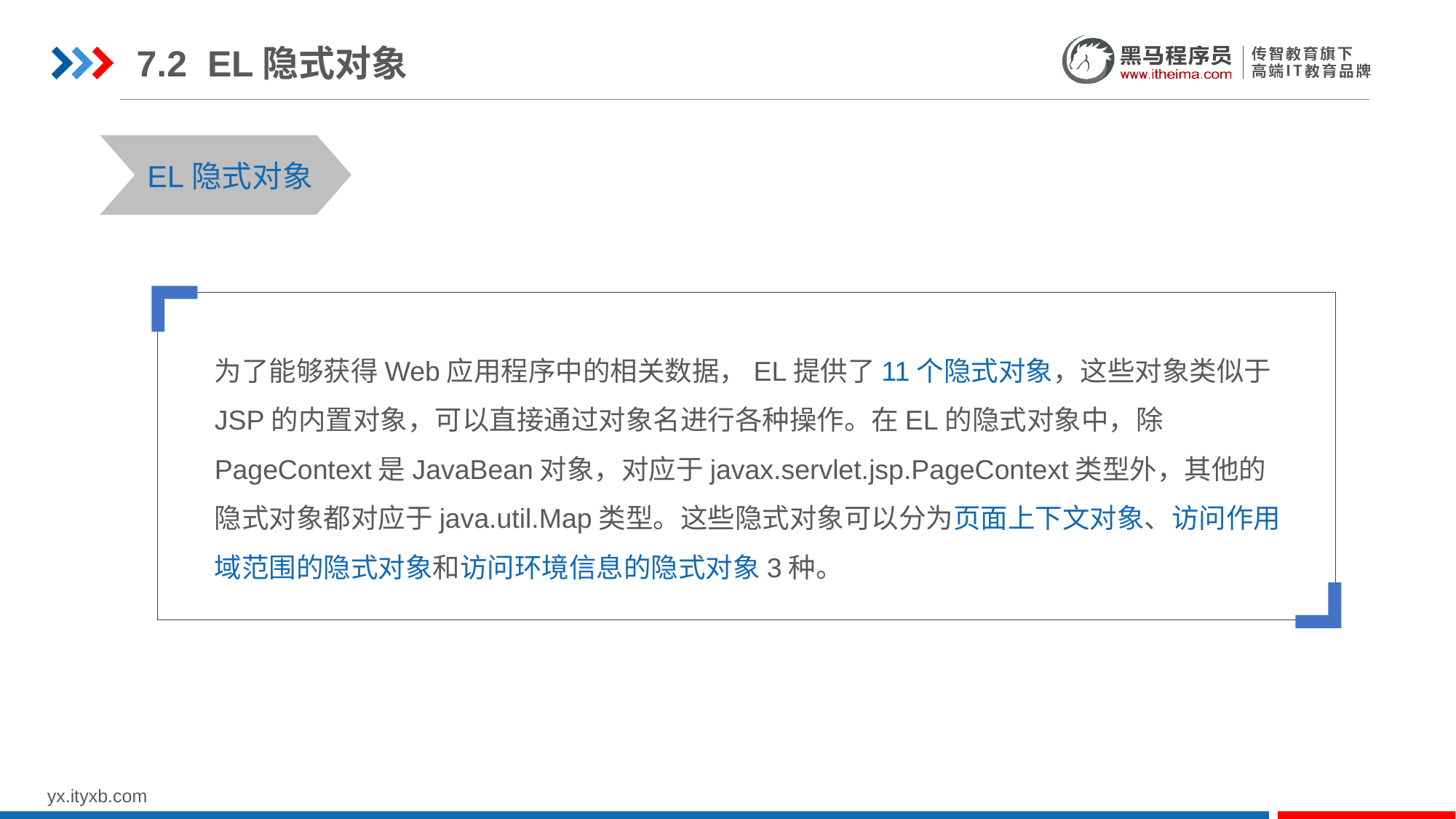

7.2  EL隐式对象

EL隐式对象

为了能够获得Web应用程序中的相关数据，EL提供了11个隐式对象，这些对象类似于JSP的内置对象，可以直接通过对象名进行各种操作。在EL的隐式对象中，除PageContext是JavaBean对象，对应于javax.servlet.jsp.PageContext类型外，其他的隐式对象都对应于java.util.Map类型。这些隐式对象可以分为页面上下文对象、访问作用域范围的隐式对象和访问环境信息的隐式对象3种。